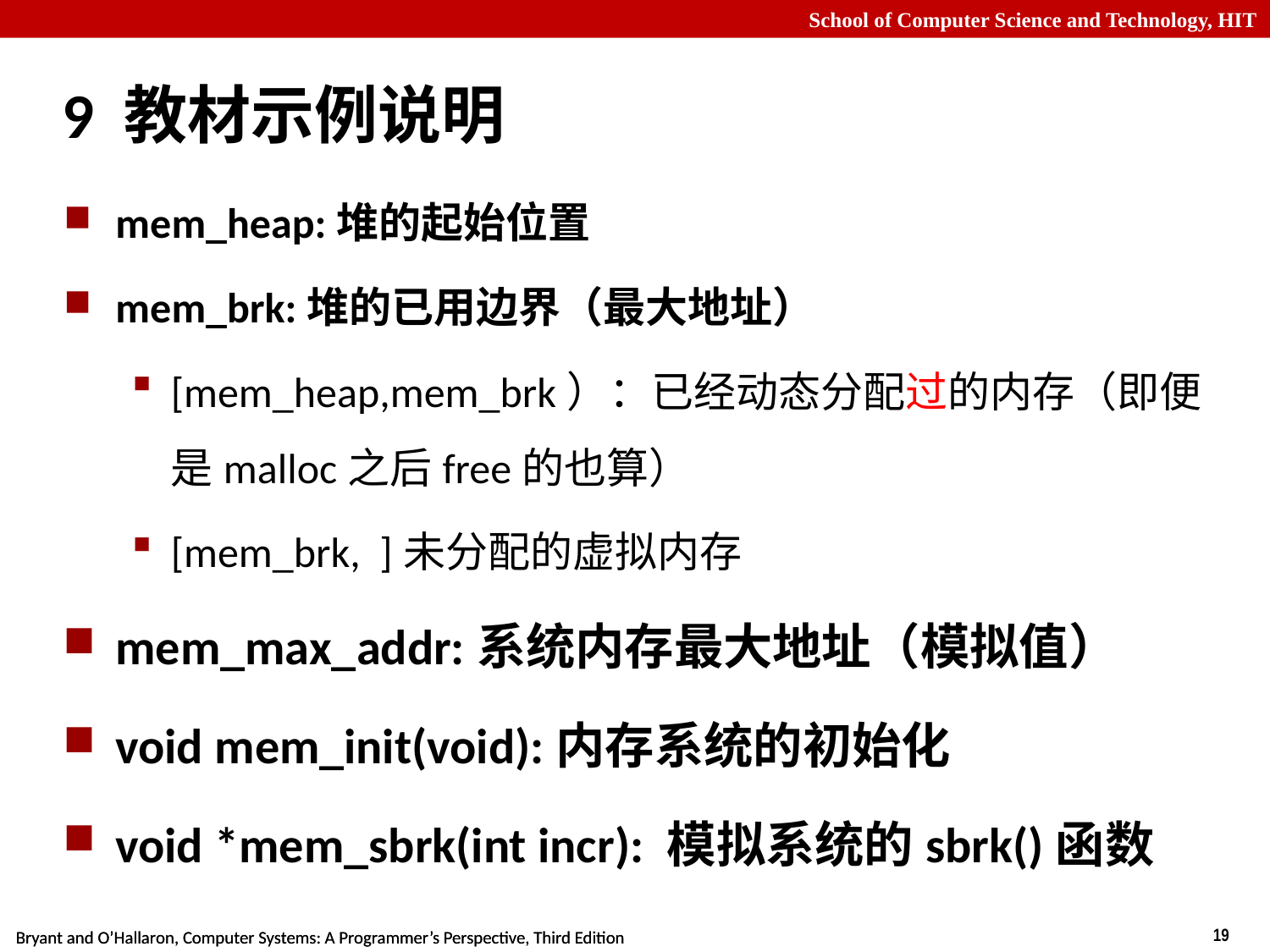

# 9 教材示例说明
mem_heap:堆的起始位置
mem_brk:堆的已用边界（最大地址）
[mem_heap,mem_brk）：已经动态分配过的内存（即便是malloc之后free的也算）
[mem_brk,  ]未分配的虚拟内存
mem_max_addr:系统内存最大地址（模拟值）
void mem_init(void):内存系统的初始化
void *mem_sbrk(int incr): 模拟系统的sbrk()函数